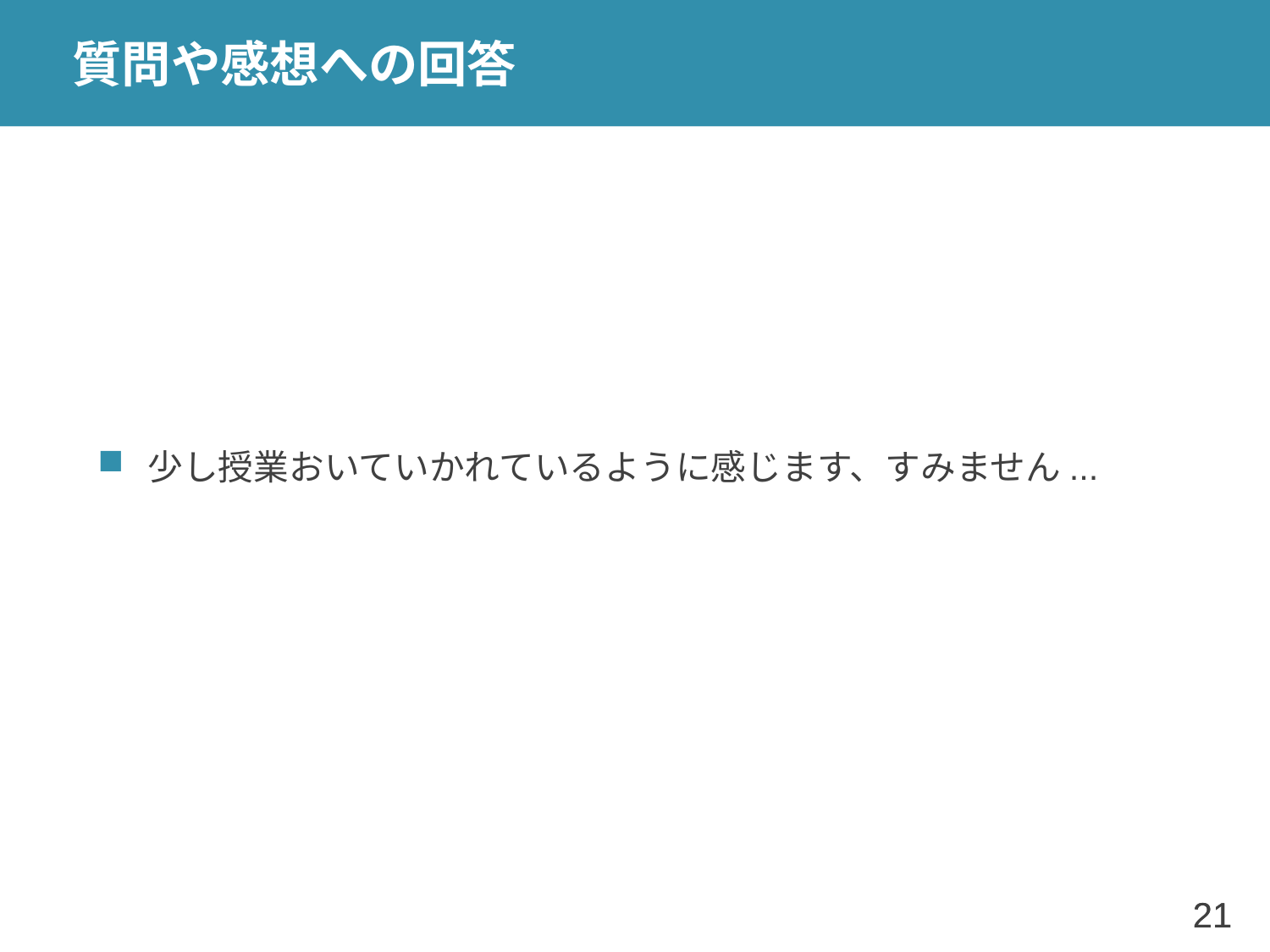

# 質問や感想への回答
少し授業おいていかれているように感じます、すみません...